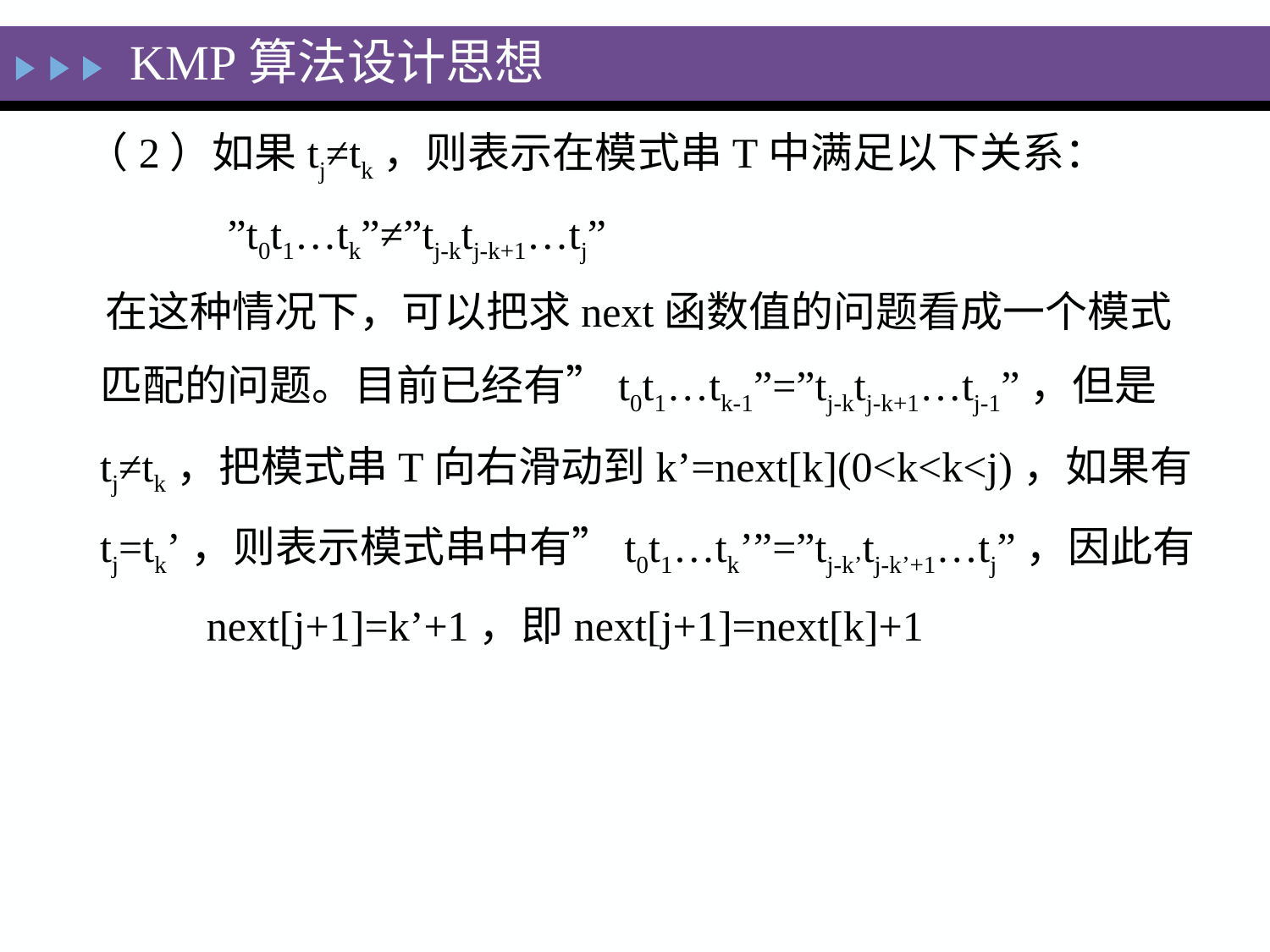

KMP算法设计思想
#
   （2）如果tj≠tk，则表示在模式串T中满足以下关系：
                 ”t0t1…tk”≠”tj-ktj-k+1…tj”
     在这种情况下，可以把求next函数值的问题看成一个模式匹配的问题。目前已经有”t0t1…tk-1”=”tj-ktj-k+1…tj-1”，但是tj≠tk，把模式串T向右滑动到k’=next[k](0<k<k<j)，如果有tj=tk’，则表示模式串中有”t0t1…tk’”=”tj-k’tj-k’+1…tj”，因此有
               next[j+1]=k’+1，即next[j+1]=next[k]+1